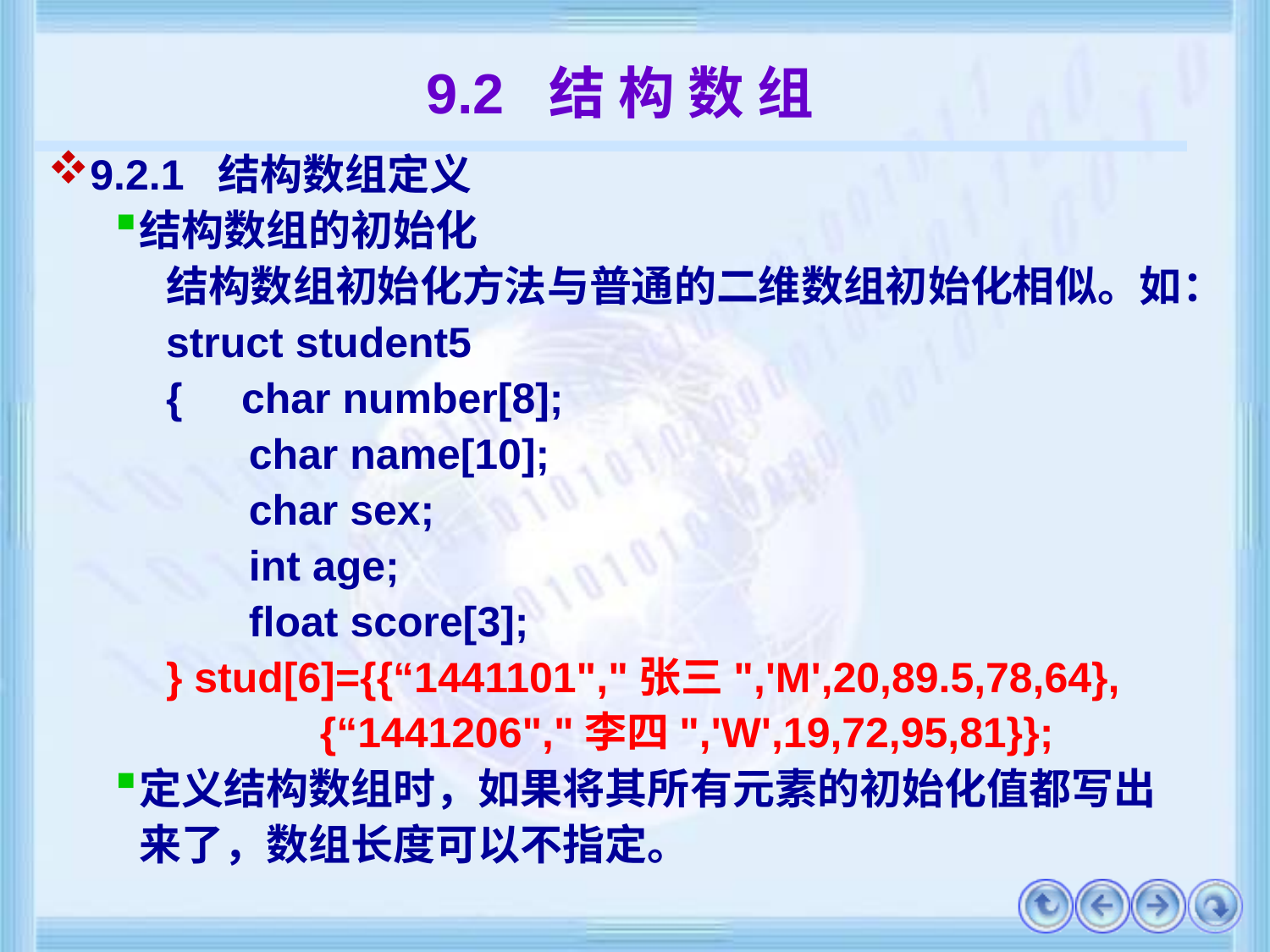

# 9.2  结 构 数 组
9.2.1  结构数组定义
结构数组的初始化
结构数组初始化方法与普通的二维数组初始化相似。如：
struct student5
{     char number[8];
       char name[10];
       char sex;
       int age;
       float score[3];
} stud[6]={{“1441101","张三",'M',20,89.5,78,64},
             {“1441206","李四",'W',19,72,95,81}};
定义结构数组时，如果将其所有元素的初始化值都写出来了，数组长度可以不指定。